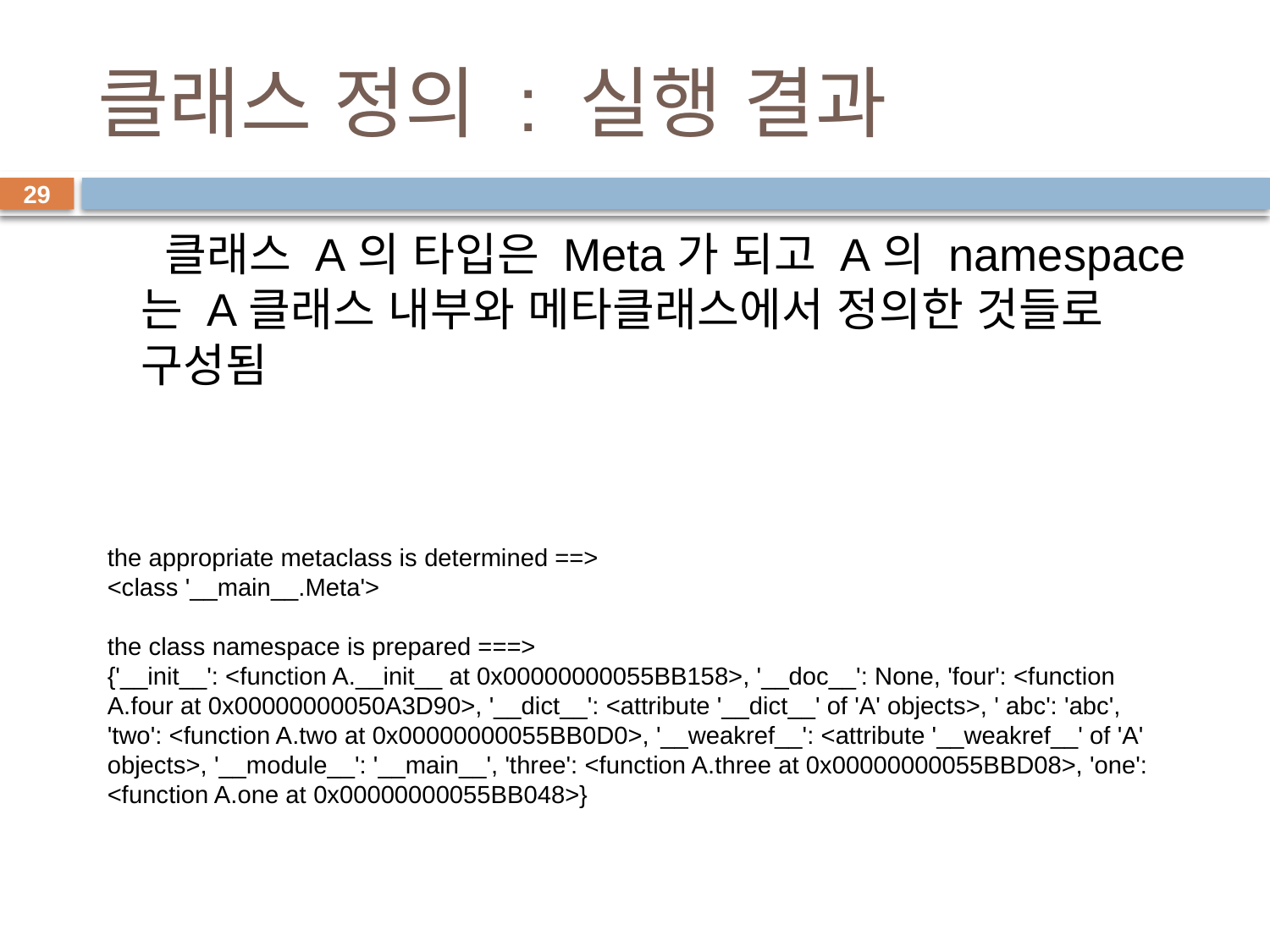

# 클래스 정의 : 실행 결과
29
 클래스 A의 타입은 Meta가 되고 A의 namespace는 A클래스 내부와 메타클래스에서 정의한 것들로 구성됨
the appropriate metaclass is determined ==>
<class '__main__.Meta'>

the class namespace is prepared ===>
{'__init__': <function A.__init__ at 0x00000000055BB158>, '__doc__': None, 'four': <function A.four at 0x00000000050A3D90>, '__dict__': <attribute '__dict__' of 'A' objects>, ' abc': 'abc', 'two': <function A.two at 0x00000000055BB0D0>, '__weakref__': <attribute '__weakref__' of 'A' objects>, '__module__': '__main__', 'three': <function A.three at 0x00000000055BBD08>, 'one': <function A.one at 0x00000000055BB048>}